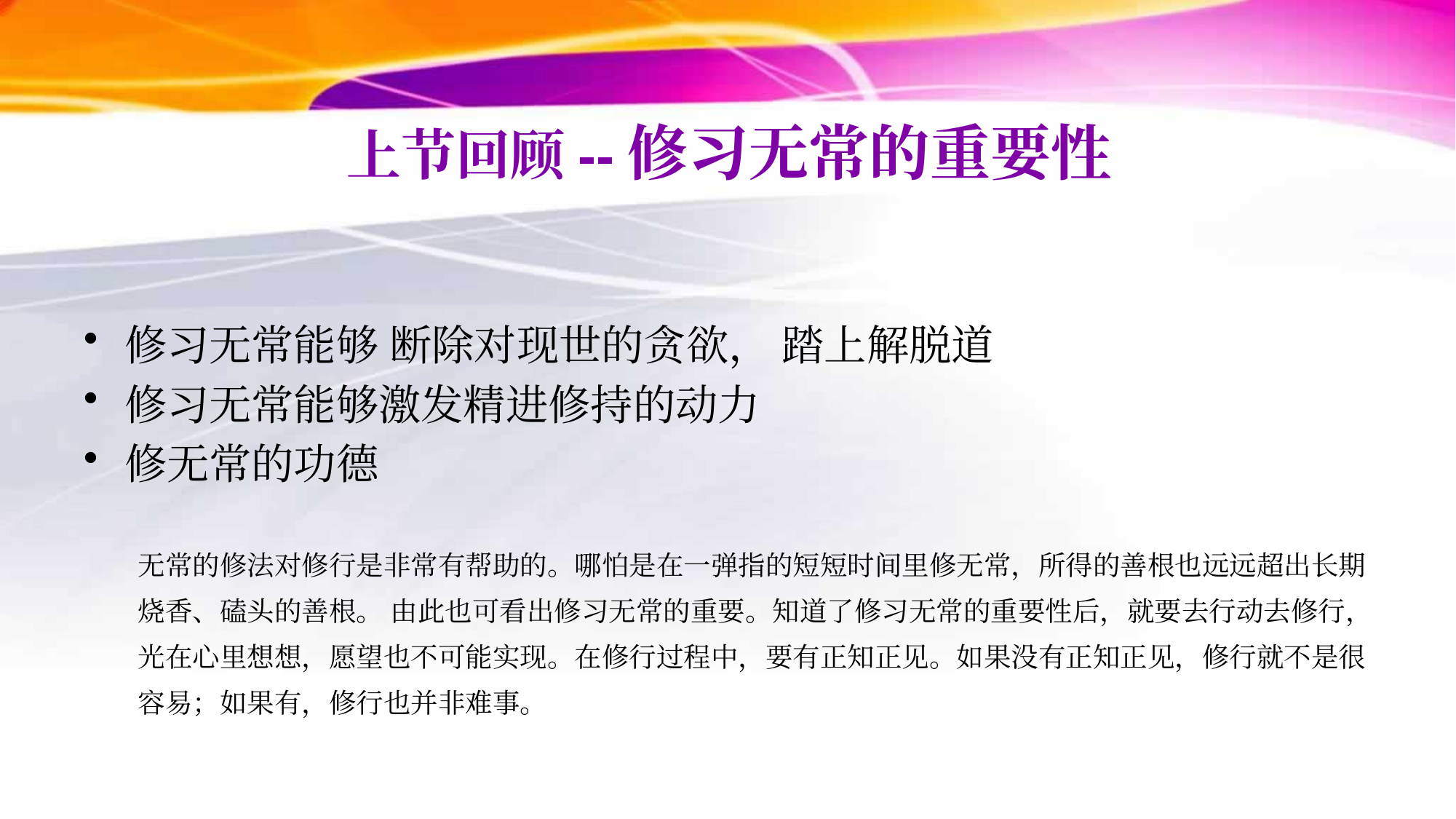

# 上节回顾--修习无常的重要性

修习无常能够 断除对现世的贪欲， 踏上解脱道
修习无常能够激发精进修持的动力
修无常的功德

无常的修法对修行是非常有帮助的。哪怕是在一弹指的短短时间里修无常，所得的善根也远远超出长期烧香、磕头的善根。 由此也可看出修习无常的重要。知道了修习无常的重要性后，就要去行动去修行，光在心里想想，愿望也不可能实现。在修行过程中，要有正知正见。如果没有正知正见，修行就不是很容易；如果有，修行也并非难事。